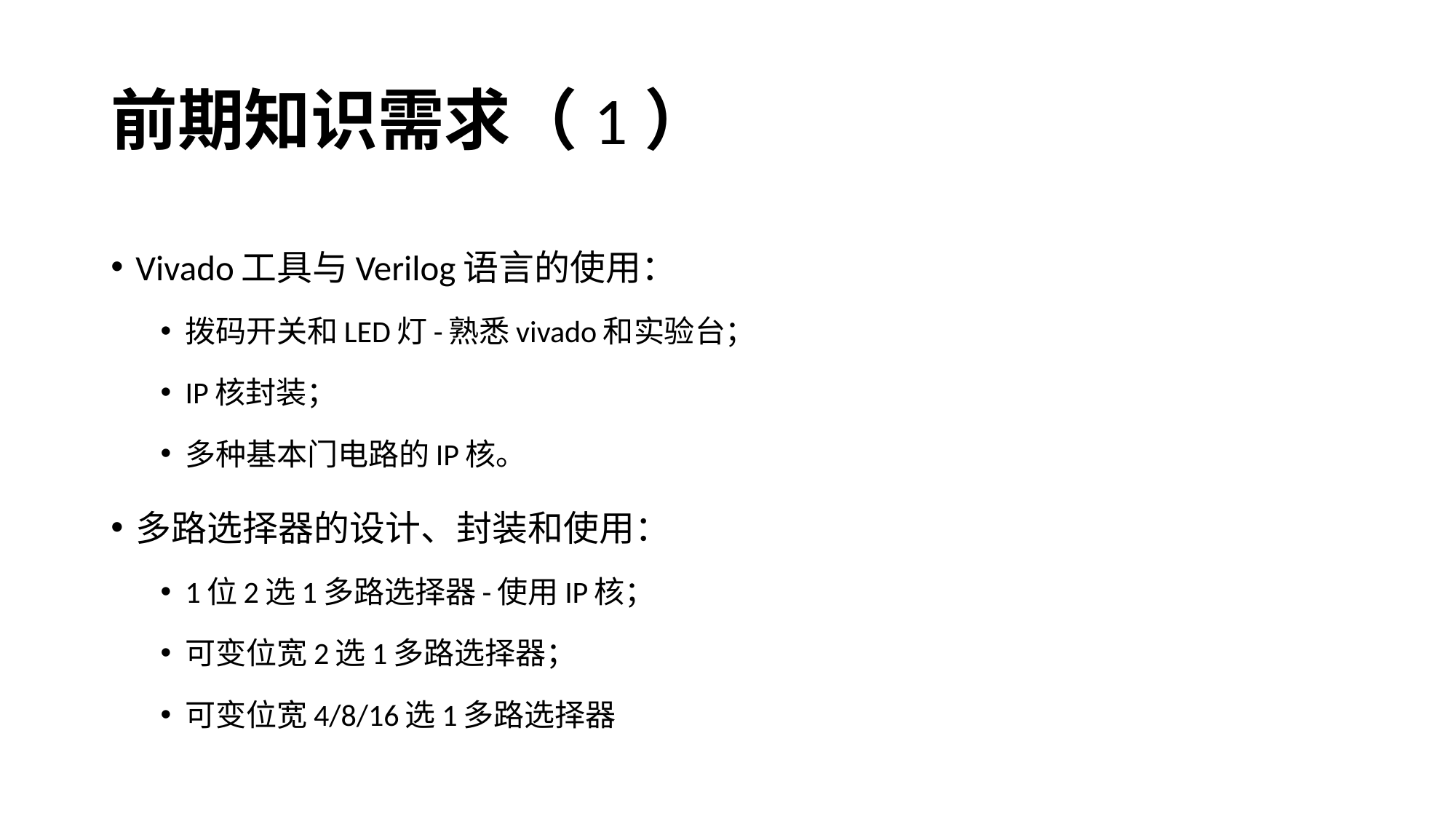

# 前期知识需求（1）
Vivado工具与Verilog语言的使用：
拨码开关和LED灯-熟悉vivado和实验台；
IP核封装；
多种基本门电路的IP核。
多路选择器的设计、封装和使用：
1位2选1多路选择器-使用IP核；
可变位宽2选1多路选择器；
可变位宽4/8/16选1多路选择器